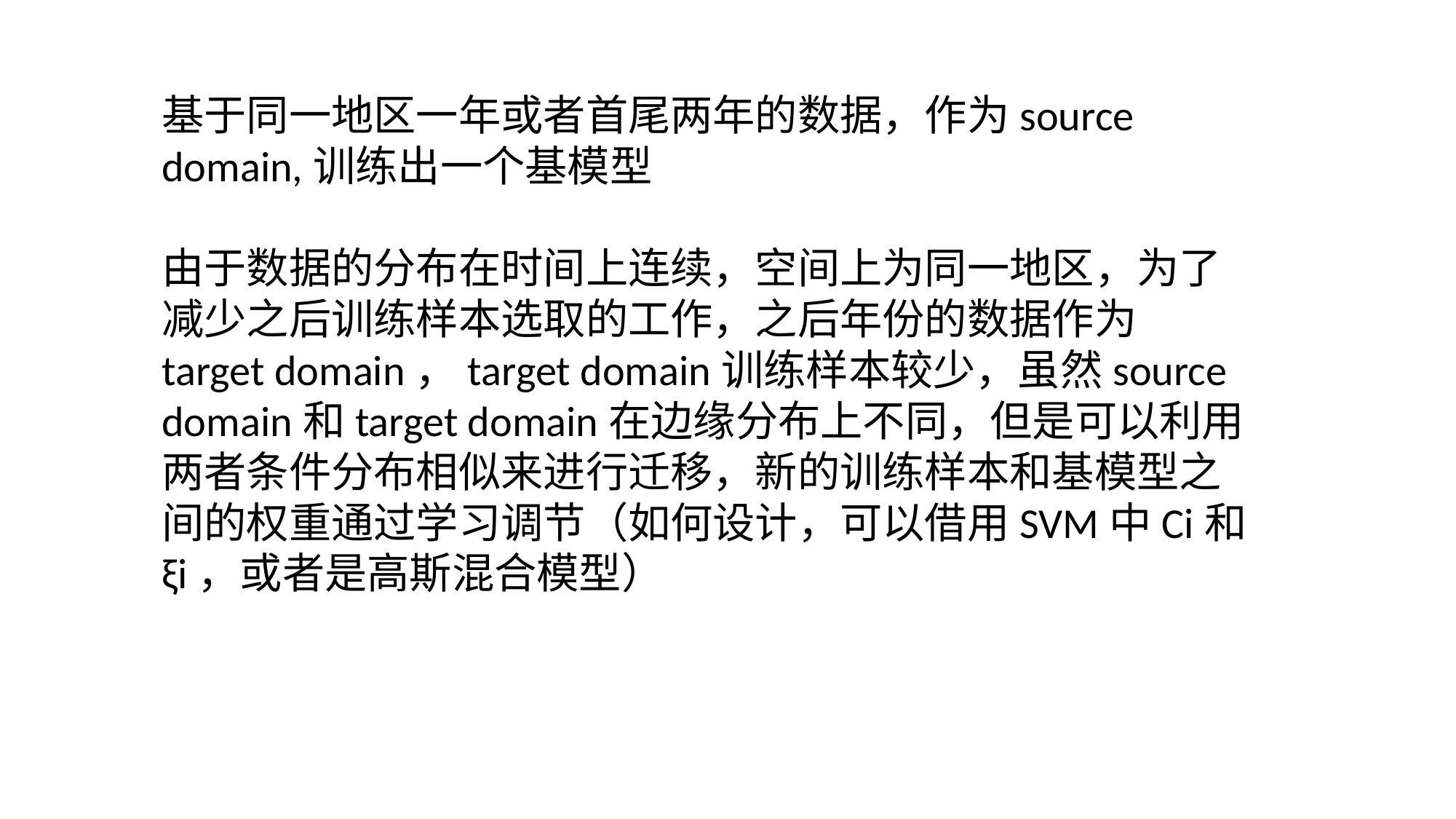

基于同一地区一年或者首尾两年的数据，作为source domain,训练出一个基模型

由于数据的分布在时间上连续，空间上为同一地区，为了减少之后训练样本选取的工作，之后年份的数据作为target domain，target domain训练样本较少，虽然source domain和target domain在边缘分布上不同，但是可以利用两者条件分布相似来进行迁移，新的训练样本和基模型之间的权重通过学习调节（如何设计，可以借用SVM中Ci和ξi，或者是高斯混合模型）